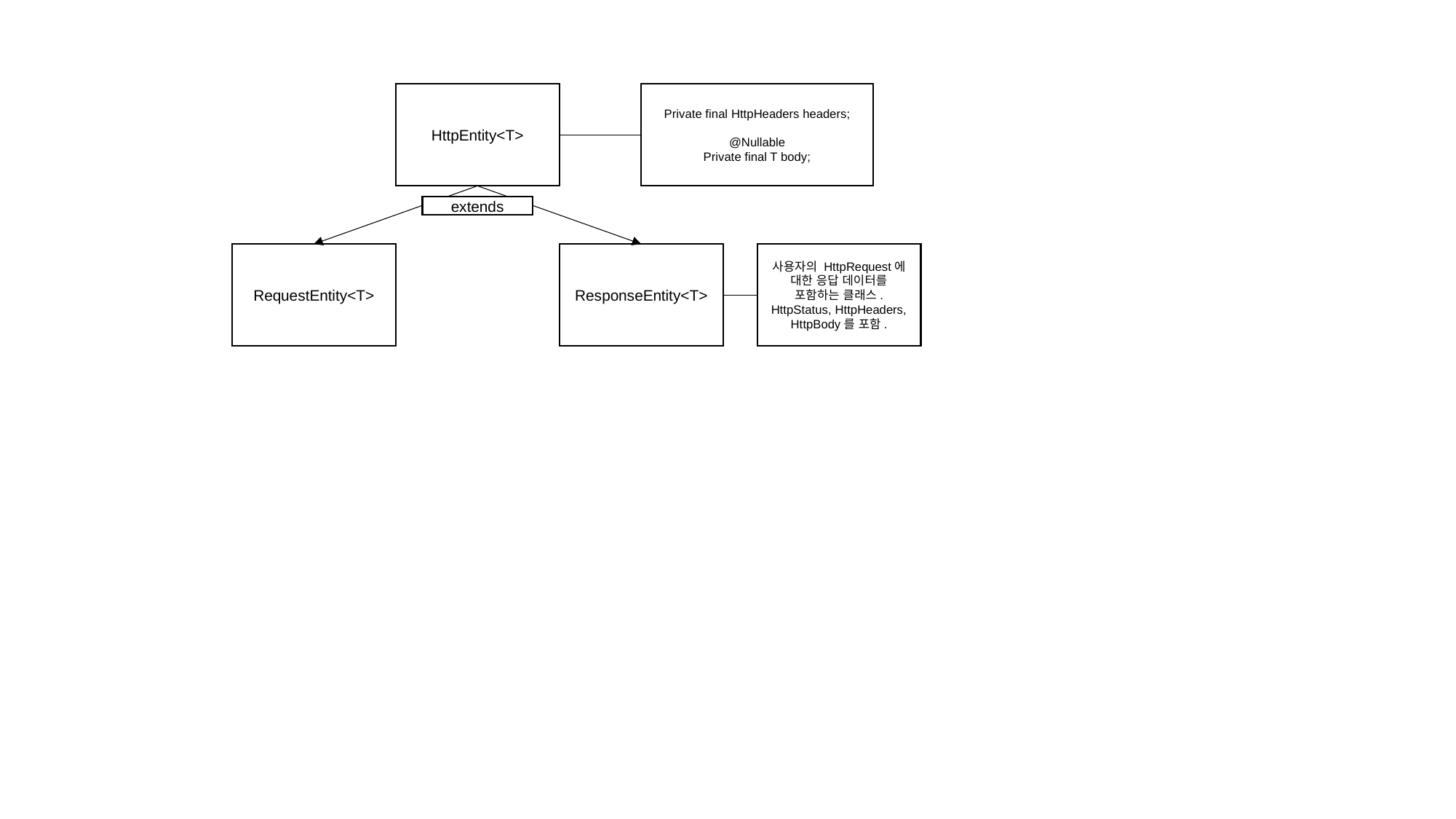

HttpEntity<T>
Private final HttpHeaders headers;

@Nullable
Private final T body;
extends
RequestEntity<T>
ResponseEntity<T>
사용자의 HttpRequest에 대한 응답 데이터를 포함하는 클래스.
HttpStatus, HttpHeaders, HttpBody를 포함.